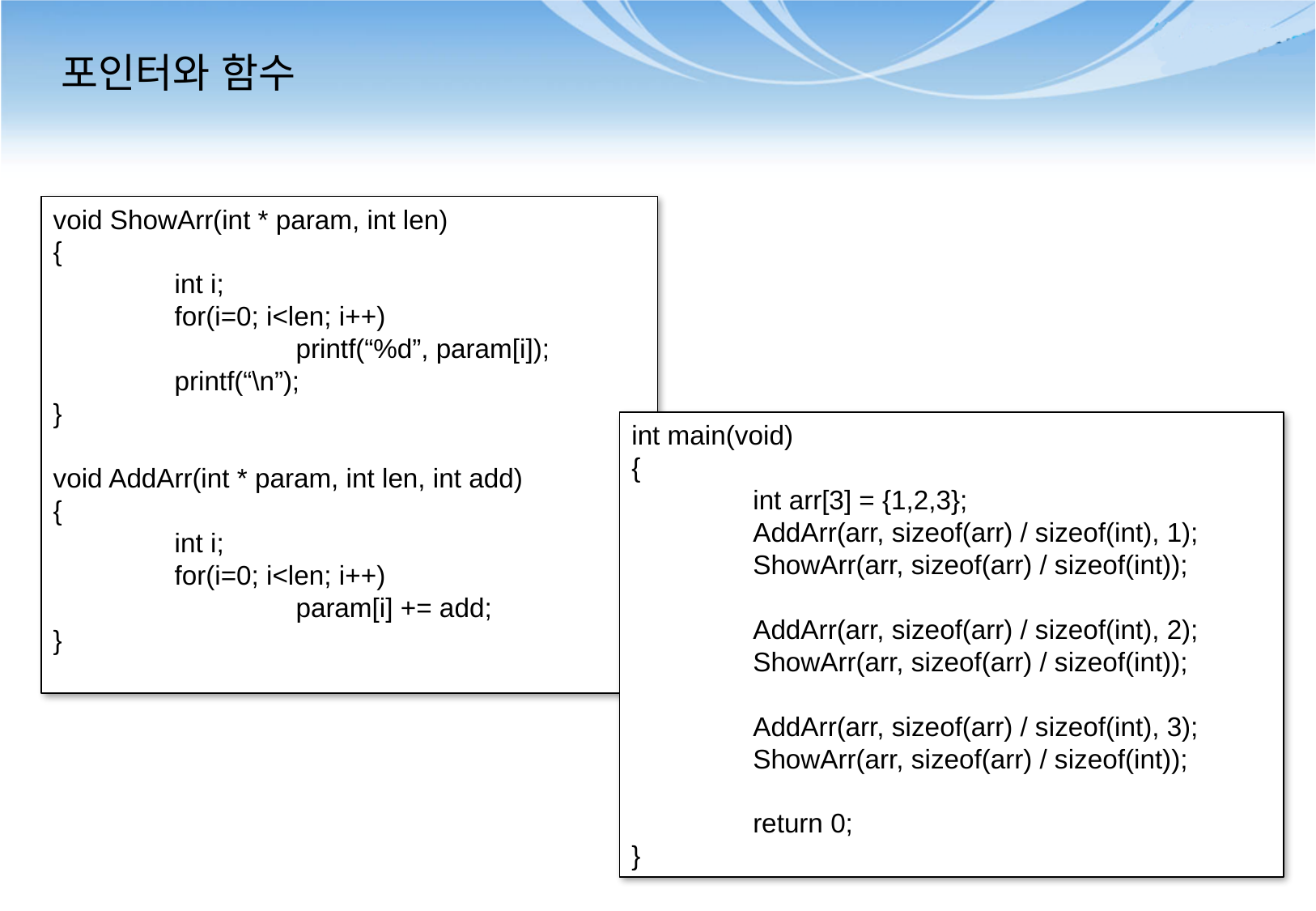

# 포인터와 함수
void ShowArr(int * param, int len)
{
	int i;
	for(i=0; i<len; i++)
		printf(“%d”, param[i]);
	printf(“\n”);
}

void AddArr(int * param, int len, int add)
{
	int i;
	for(i=0; i<len; i++)
		param[i] += add;
}

int main(void)
{
	int arr[3] = {1,2,3};
	AddArr(arr, sizeof(arr) / sizeof(int), 1);
	ShowArr(arr, sizeof(arr) / sizeof(int));

	AddArr(arr, sizeof(arr) / sizeof(int), 2);
	ShowArr(arr, sizeof(arr) / sizeof(int));

	AddArr(arr, sizeof(arr) / sizeof(int), 3);
	ShowArr(arr, sizeof(arr) / sizeof(int));

	return 0;
}